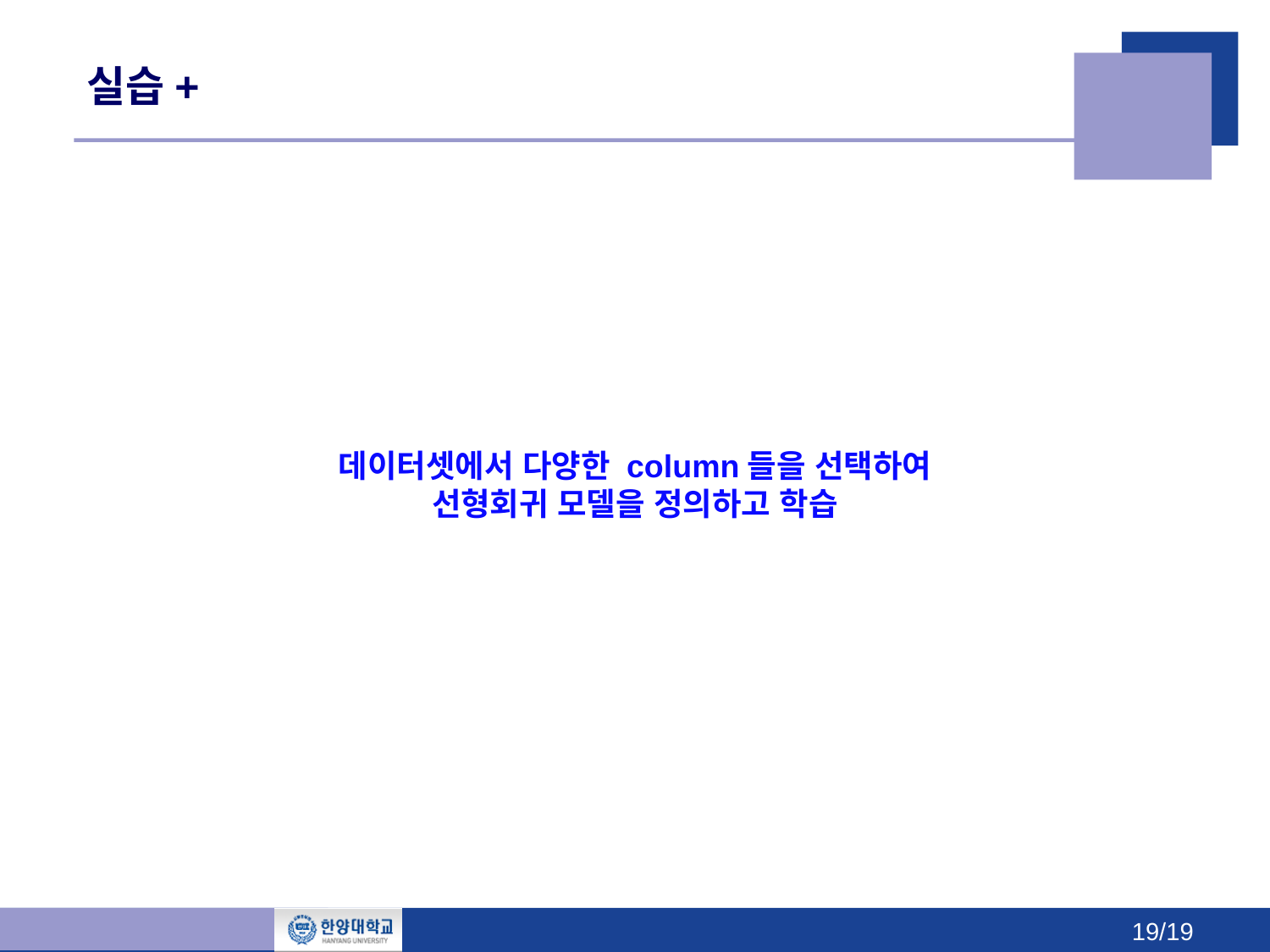

# 실습+
데이터셋에서 다양한 column들을 선택하여
선형회귀 모델을 정의하고 학습
19/19